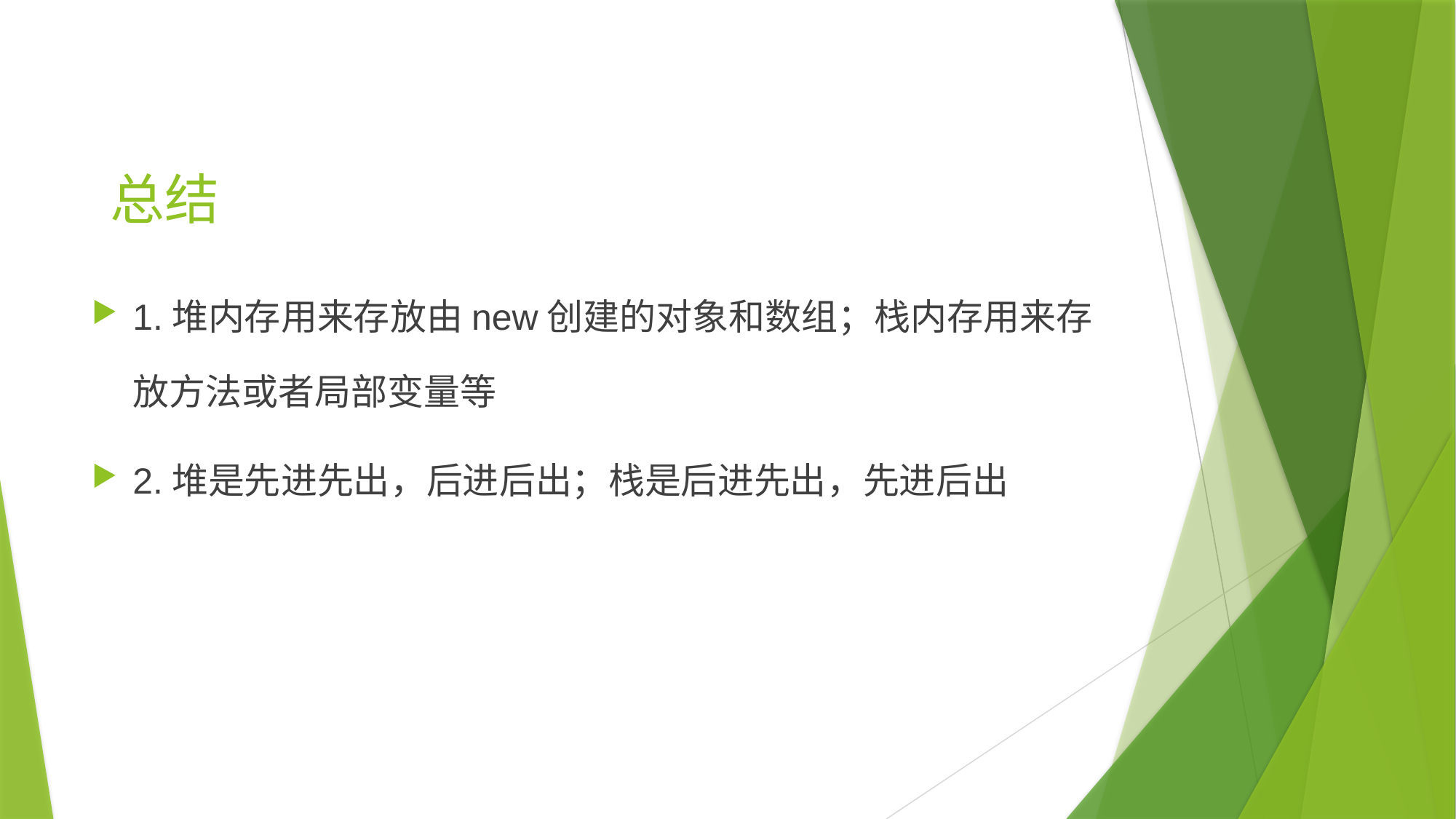

总结
1.堆内存用来存放由new创建的对象和数组；栈内存用来存放方法或者局部变量等
2.堆是先进先出，后进后出；栈是后进先出，先进后出